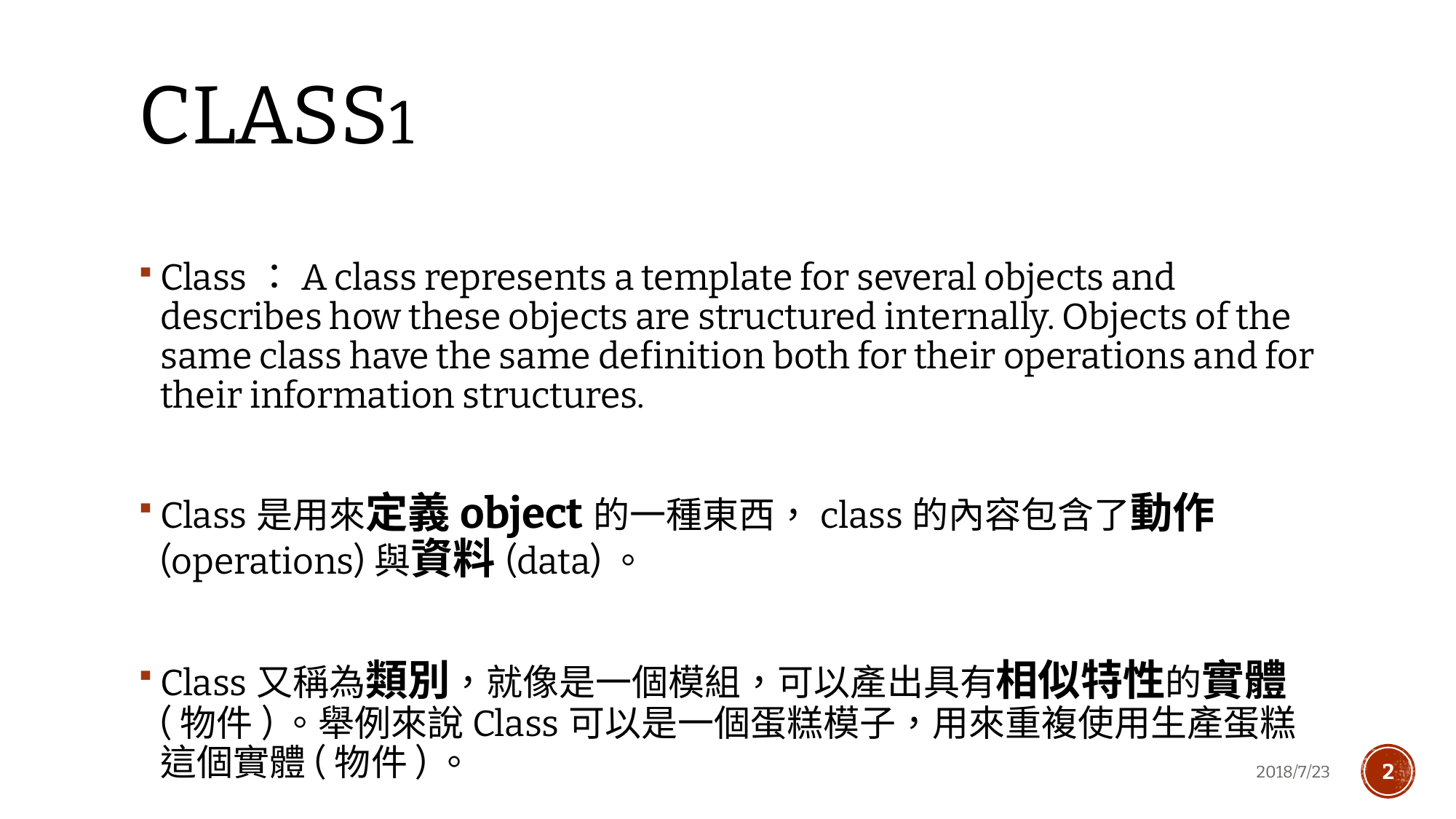

# Class1
Class：A class represents a template for several objects and describes how these objects are structured internally. Objects of the same class have the same definition both for their operations and for their information structures.

Class是用來定義object的一種東西，class的內容包含了動作(operations)與資料(data)。

Class又稱為類別，就像是一個模組，可以產出具有相似特性的實體(物件)。舉例來說Class可以是一個蛋糕模子，用來重複使用生產蛋糕這個實體(物件)。
2018/7/23
2